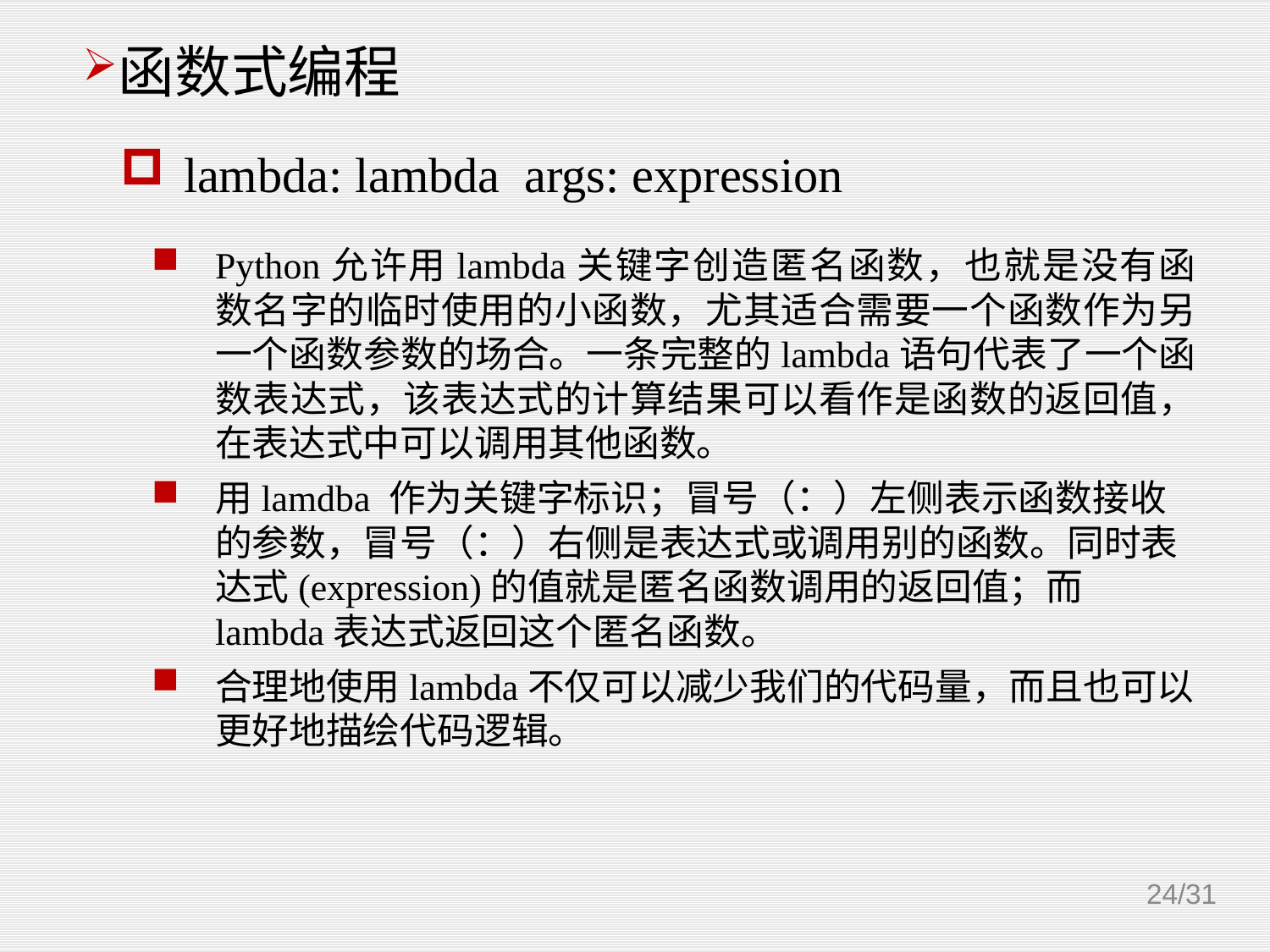

函数式编程
lambda: lambda  args: expression
Python允许用lambda关键字创造匿名函数，也就是没有函数名字的临时使用的小函数，尤其适合需要一个函数作为另一个函数参数的场合。一条完整的lambda语句代表了一个函数表达式，该表达式的计算结果可以看作是函数的返回值，在表达式中可以调用其他函数。
用lamdba 作为关键字标识；冒号（：）左侧表示函数接收的参数，冒号（：）右侧是表达式或调用别的函数。同时表达式(expression)的值就是匿名函数调用的返回值；而lambda表达式返回这个匿名函数。
合理地使用lambda不仅可以减少我们的代码量，而且也可以更好地描绘代码逻辑。